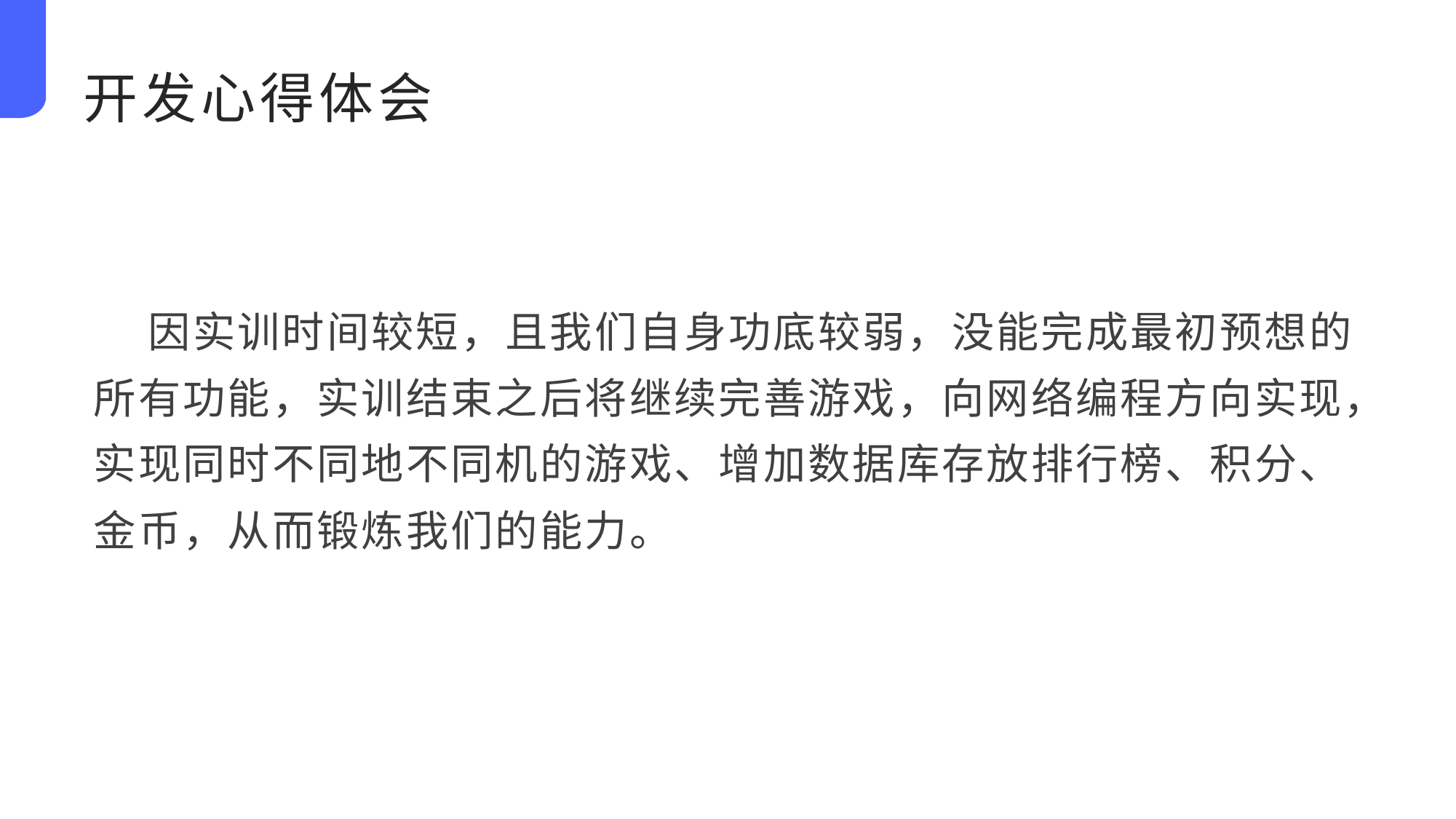

开发心得体会

因实训时间较短，且我们自身功底较弱，没能完成最初预想的所有功能，实训结束之后将继续完善游戏，向网络编程方向实现，实现同时不同地不同机的游戏、增加数据库存放排行榜、积分、金币，从而锻炼我们的能力。